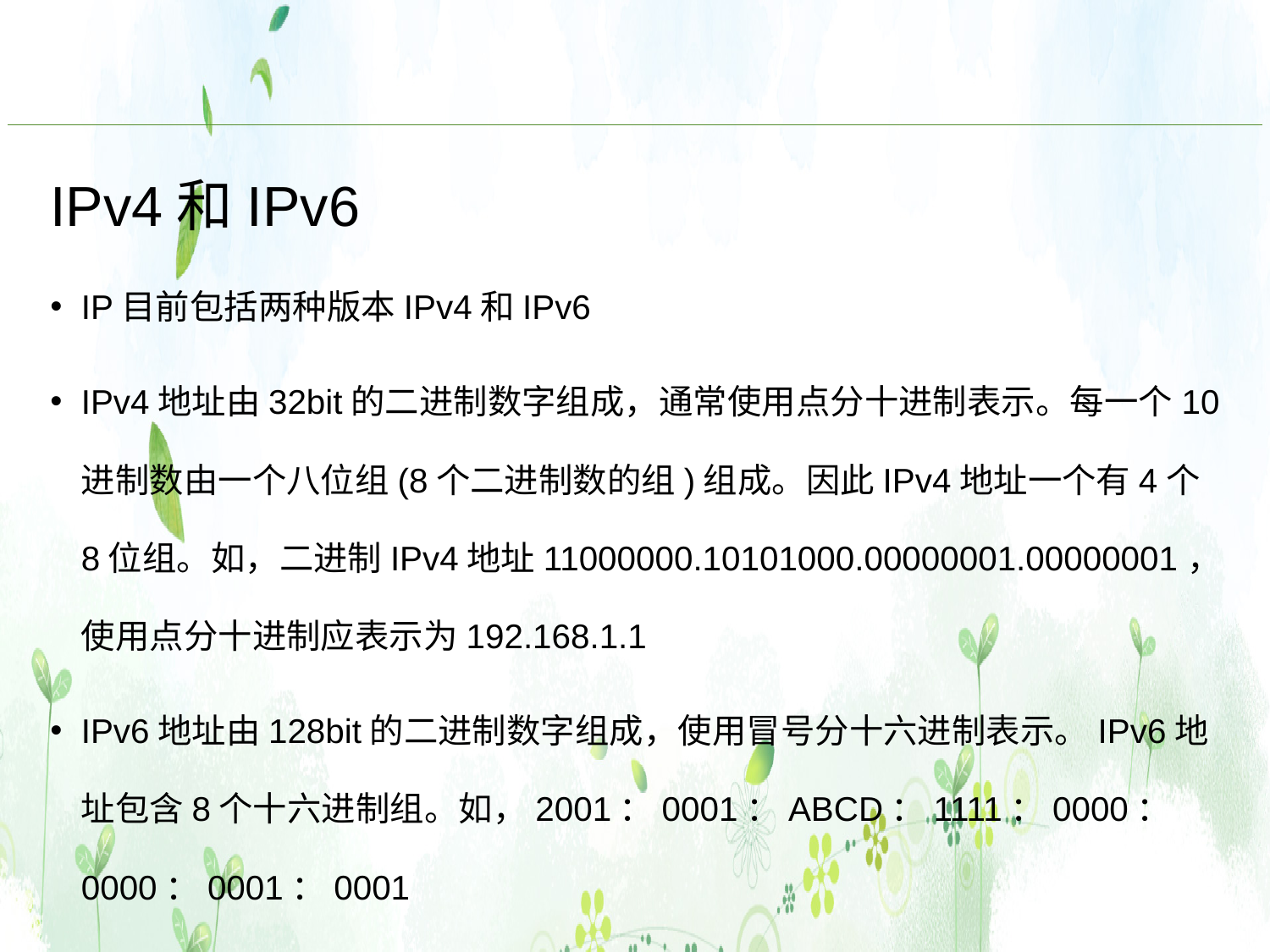

# IPv4和IPv6
IP目前包括两种版本IPv4和IPv6
IPv4地址由32bit的二进制数字组成，通常使用点分十进制表示。每一个10进制数由一个八位组(8个二进制数的组)组成。因此IPv4地址一个有4个8位组。如，二进制IPv4地址11000000.10101000.00000001.00000001，使用点分十进制应表示为192.168.1.1
IPv6地址由128bit的二进制数字组成，使用冒号分十六进制表示。IPv6地址包含8个十六进制组。如，2001：0001：ABCD：1111：0000：0000：0001：0001